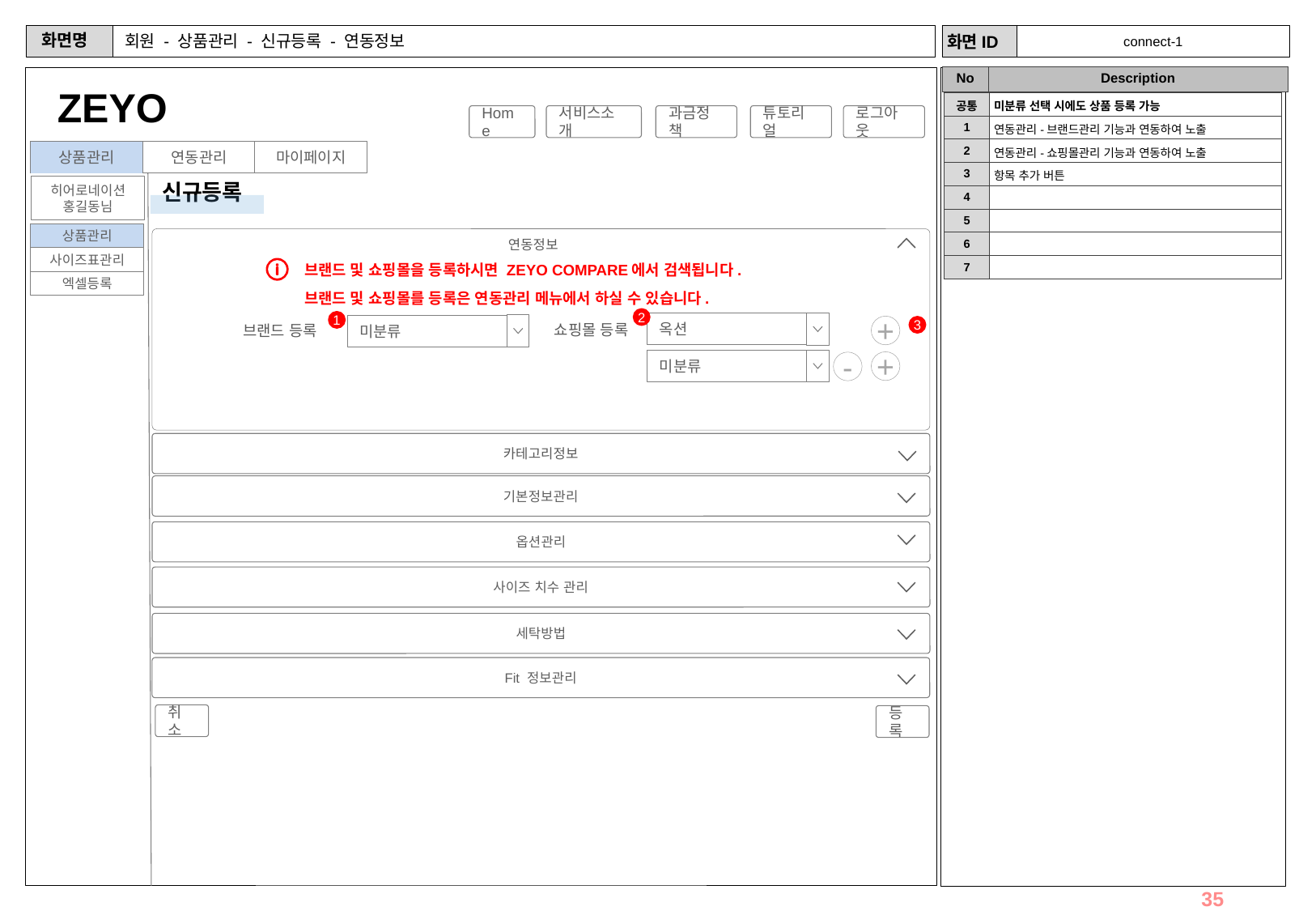

# 회원 - 상품관리 - 신규등록 - 연동정보
connect-1
ZEYO
| 공통 | 미분류 선택 시에도 상품 등록 가능 |
| --- | --- |
| 1 | 연동관리-브랜드관리 기능과 연동하여 노출 |
| 2 | 연동관리-쇼핑몰관리 기능과 연동하여 노출 |
| 3 | 항목 추가 버튼 |
| 4 |  |
| 5 |  |
| 6 |  |
| 7 |  |
Home
서비스소개
과금정책
튜토리얼
로그아웃
상품관리
연동관리
마이페이지
신규등록

히어로네이션
홍길동님
상품관리

연동정보

사이즈표관리
브랜드 및 쇼핑몰을 등록하시면 ZEYO COMPARE에서 검색됩니다.

엑셀등록
브랜드 및 쇼핑몰를 등록은 연동관리 메뉴에서 하실 수 있습니다.
+

2
1
옥션

쇼핑몰 등록
미분류

브랜드 등록
3
+

-

미분류

카테고리정보

기본정보관리

옵션관리

사이즈 치수 관리

세탁방법

Fit 정보관리

취소
등록
35